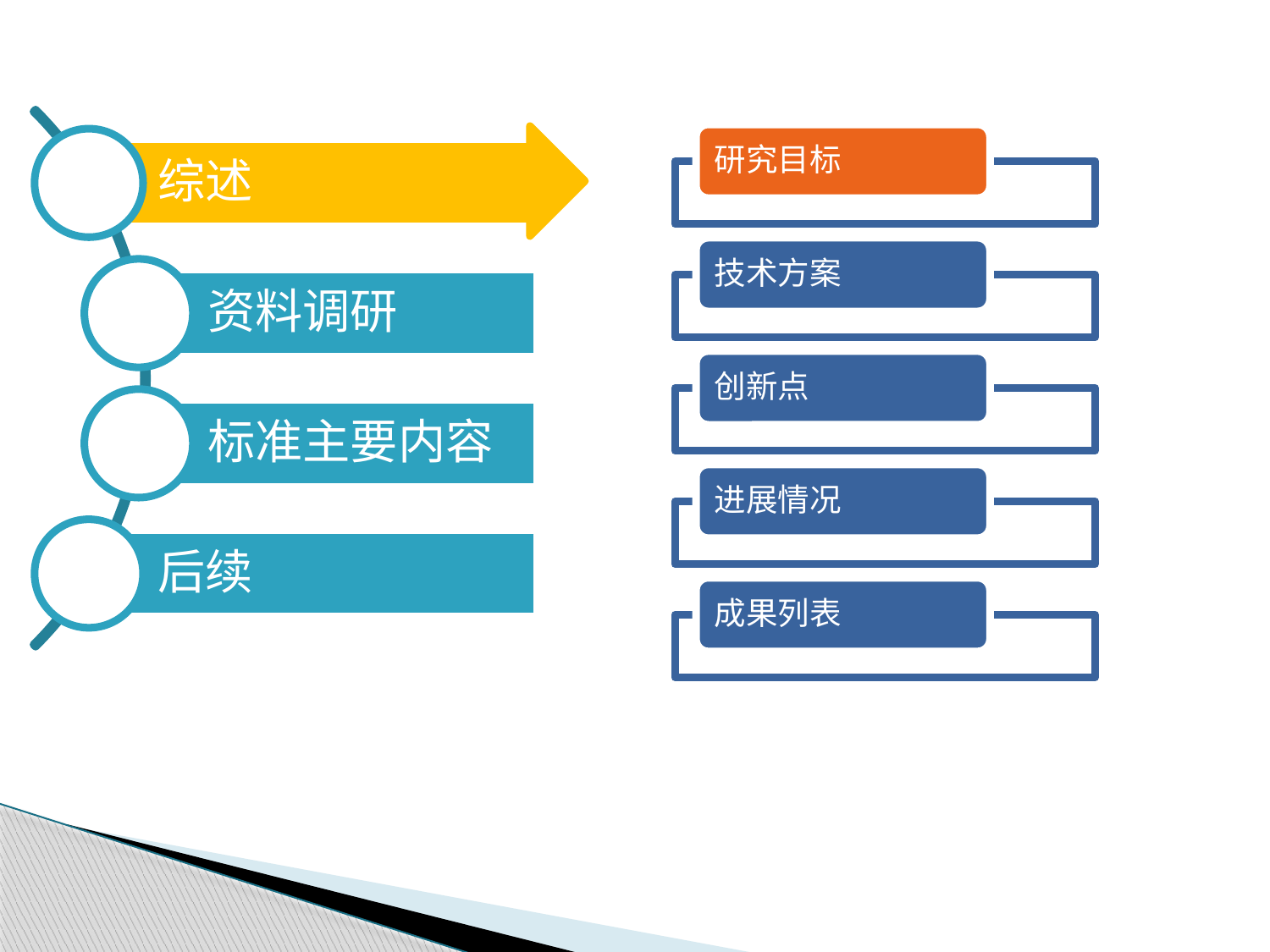

综述
资料调研
标准主要内容
后续
研究目标
技术方案
创新点
进展情况
成果列表